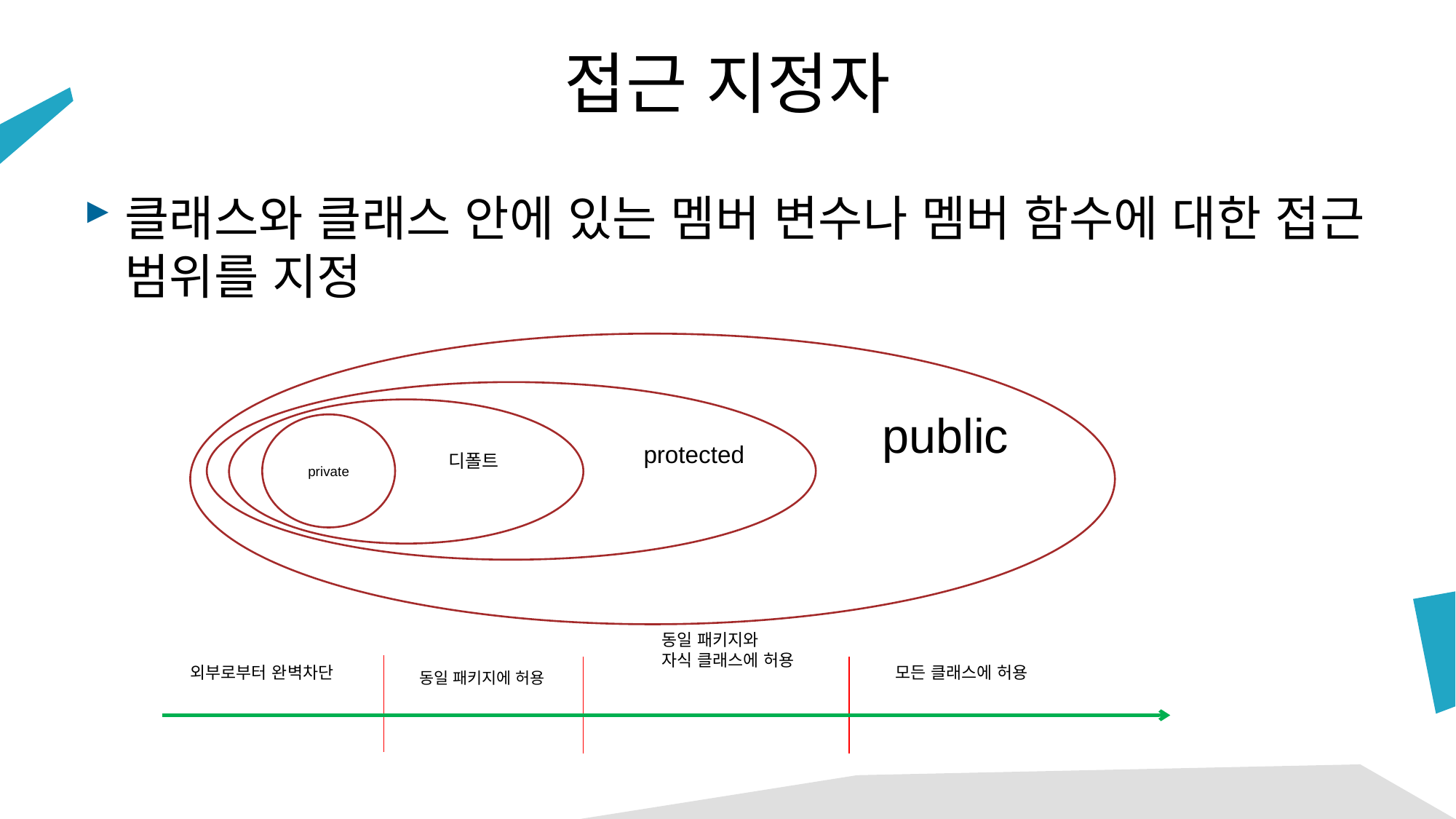

# 접근 지정자
클래스와 클래스 안에 있는 멤버 변수나 멤버 함수에 대한 접근 범위를 지정

public
private
protected
디폴트
동일 패키지와
자식 클래스에 허용
외부로부터 완벽차단
모든 클래스에 허용
동일 패키지에 허용